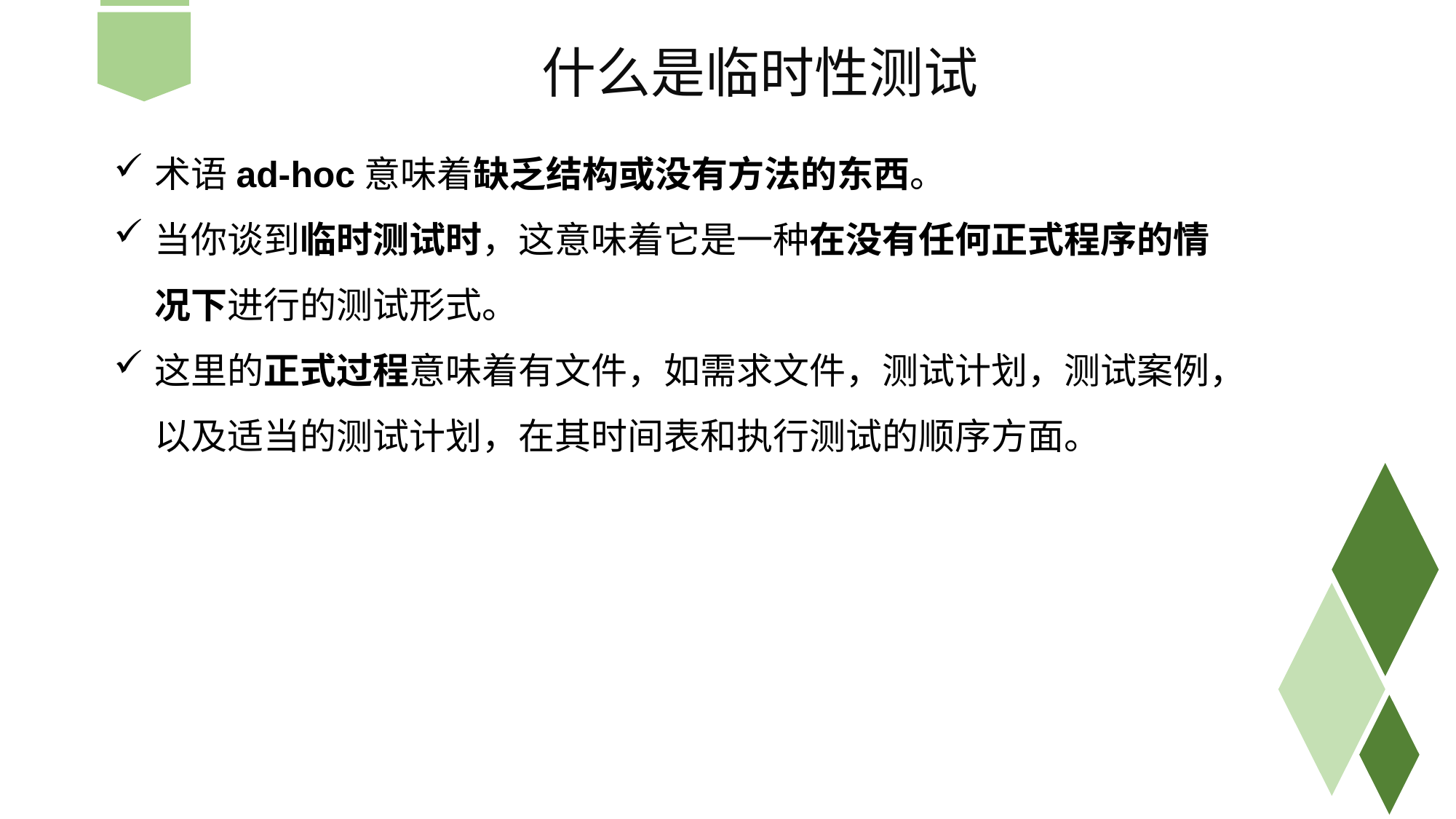

什么是临时性测试
术语ad-hoc意味着缺乏结构或没有方法的东西。
当你谈到临时测试时，这意味着它是一种在没有任何正式程序的情况下进行的测试形式。
这里的正式过程意味着有文件，如需求文件，测试计划，测试案例，以及适当的测试计划，在其时间表和执行测试的顺序方面。

28